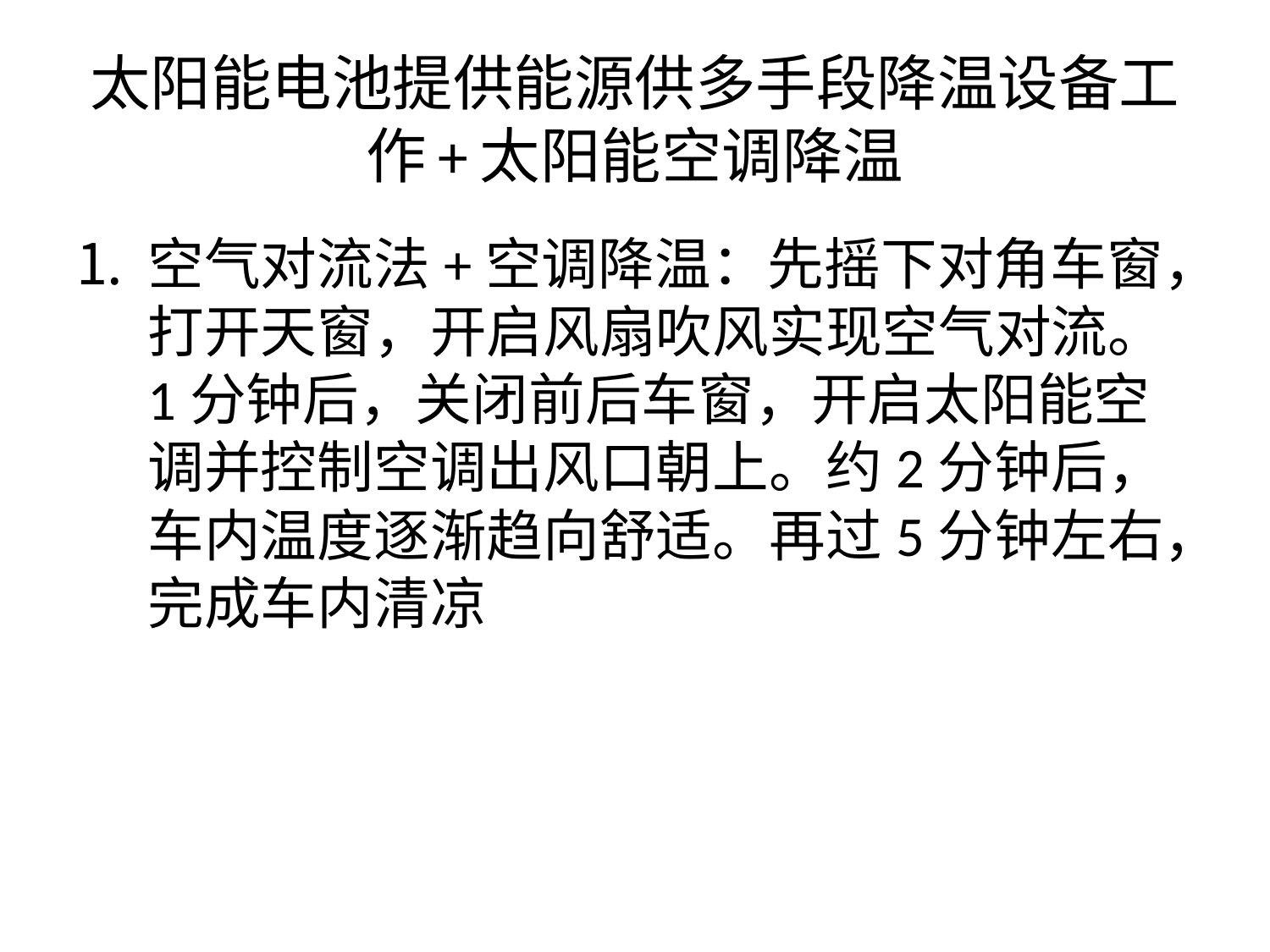

# 太阳能电池提供能源供多手段降温设备工作+太阳能空调降温
空气对流法+空调降温：先摇下对角车窗，打开天窗，开启风扇吹风实现空气对流。1分钟后，关闭前后车窗，开启太阳能空调并控制空调出风口朝上。约2分钟后，车内温度逐渐趋向舒适。再过5分钟左右，完成车内清凉